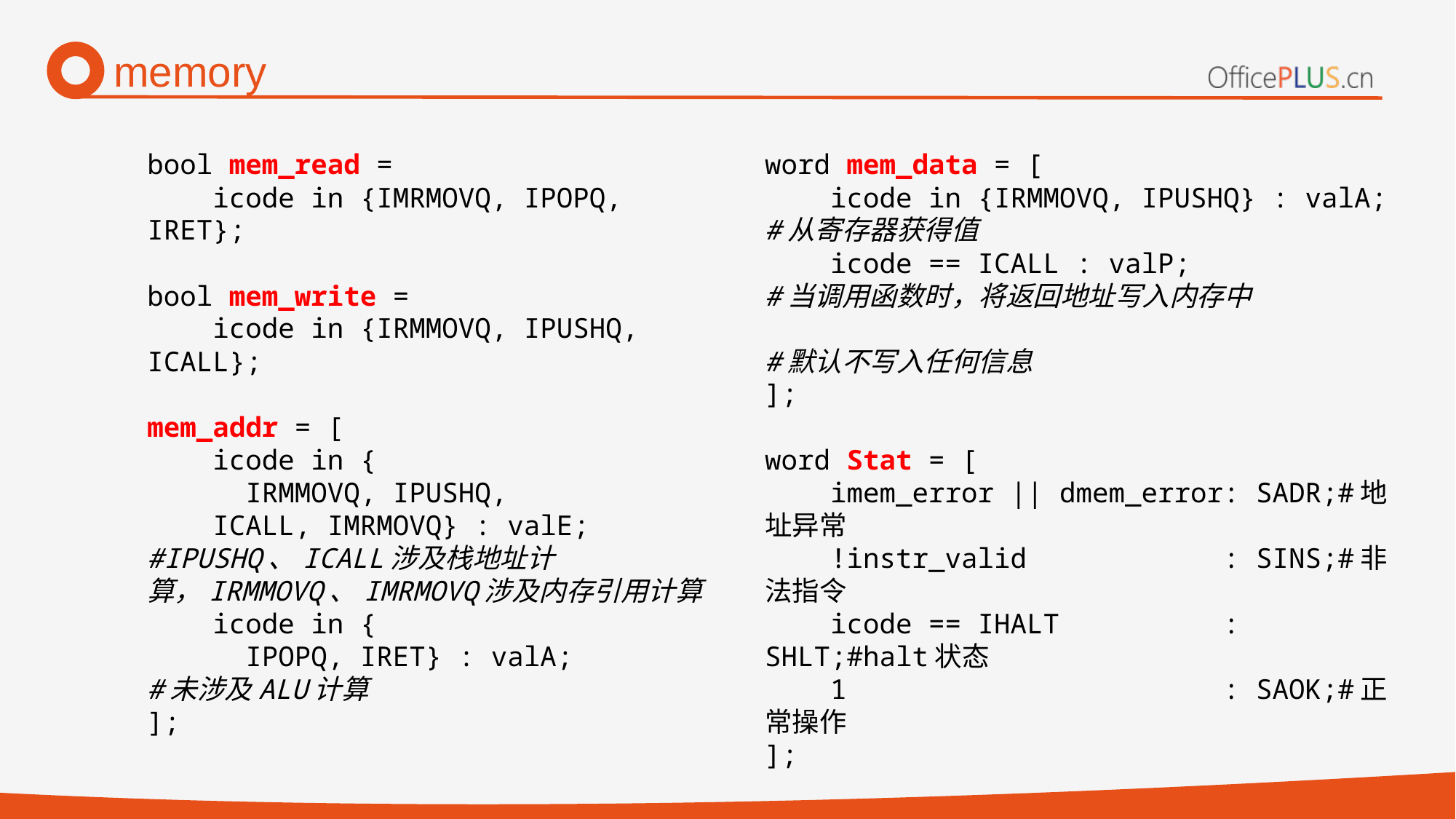

# memory
bool mem_read =
    icode in {IMRMOVQ, IPOPQ, IRET};

bool mem_write =
    icode in {IRMMOVQ, IPUSHQ, ICALL};

mem_addr = [
    icode in {
      IRMMOVQ, IPUSHQ,
    ICALL, IMRMOVQ} : valE;
#IPUSHQ、ICALL涉及栈地址计算，IRMMOVQ、IMRMOVQ涉及内存引用计算
    icode in {
      IPOPQ, IRET} : valA;
#未涉及ALU计算
];
word mem_data = [
    icode in {IRMMOVQ, IPUSHQ} : valA;
#从寄存器获得值
    icode == ICALL : valP;
#当调用函数时，将返回地址写入内存中

#默认不写入任何信息
];

word Stat = [
    imem_error || dmem_error: SADR;#地址异常
    !instr_valid            : SINS;#非法指令
    icode == IHALT          : SHLT;#halt状态
    1                       : SAOK;#正常操作
];